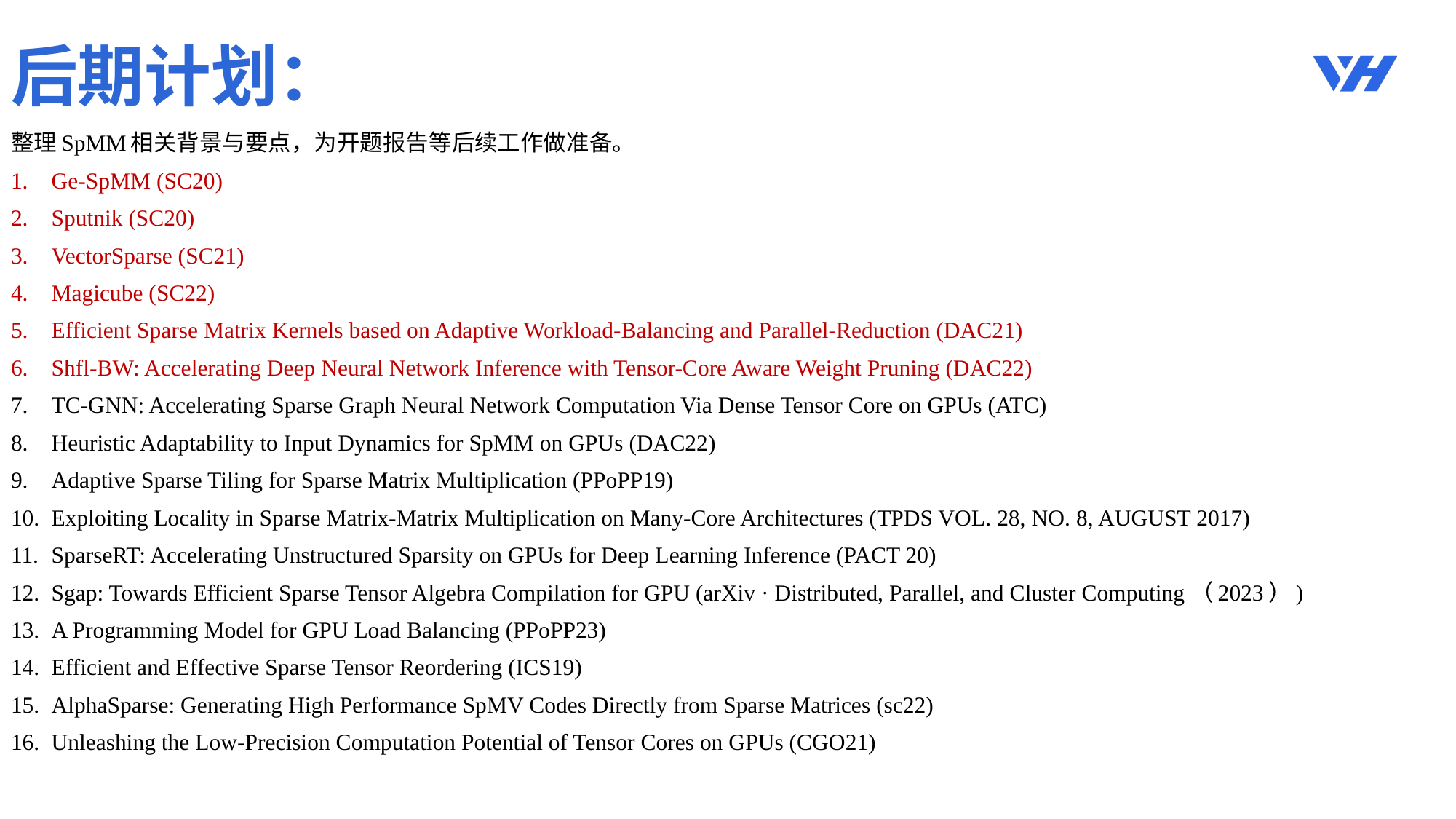

# 后期计划：
整理SpMM相关背景与要点，为开题报告等后续工作做准备。
Ge-SpMM (SC20)
Sputnik (SC20)
VectorSparse (SC21)
Magicube (SC22)
Efficient Sparse Matrix Kernels based on Adaptive Workload-Balancing and Parallel-Reduction (DAC21)
Shfl-BW: Accelerating Deep Neural Network Inference with Tensor-Core Aware Weight Pruning (DAC22)
TC-GNN: Accelerating Sparse Graph Neural Network Computation Via Dense Tensor Core on GPUs (ATC)
Heuristic Adaptability to Input Dynamics for SpMM on GPUs (DAC22)
Adaptive Sparse Tiling for Sparse Matrix Multiplication (PPoPP19)
Exploiting Locality in Sparse Matrix-Matrix Multiplication on Many-Core Architectures (TPDS VOL. 28, NO. 8, AUGUST 2017)
SparseRT: Accelerating Unstructured Sparsity on GPUs for Deep Learning Inference (PACT 20)
Sgap: Towards Efficient Sparse Tensor Algebra Compilation for GPU (arXiv · Distributed, Parallel, and Cluster Computing（2023）)
A Programming Model for GPU Load Balancing (PPoPP23)
Efficient and Effective Sparse Tensor Reordering (ICS19)
AlphaSparse: Generating High Performance SpMV Codes Directly from Sparse Matrices (sc22)
Unleashing the Low-Precision Computation Potential of Tensor Cores on GPUs (CGO21)